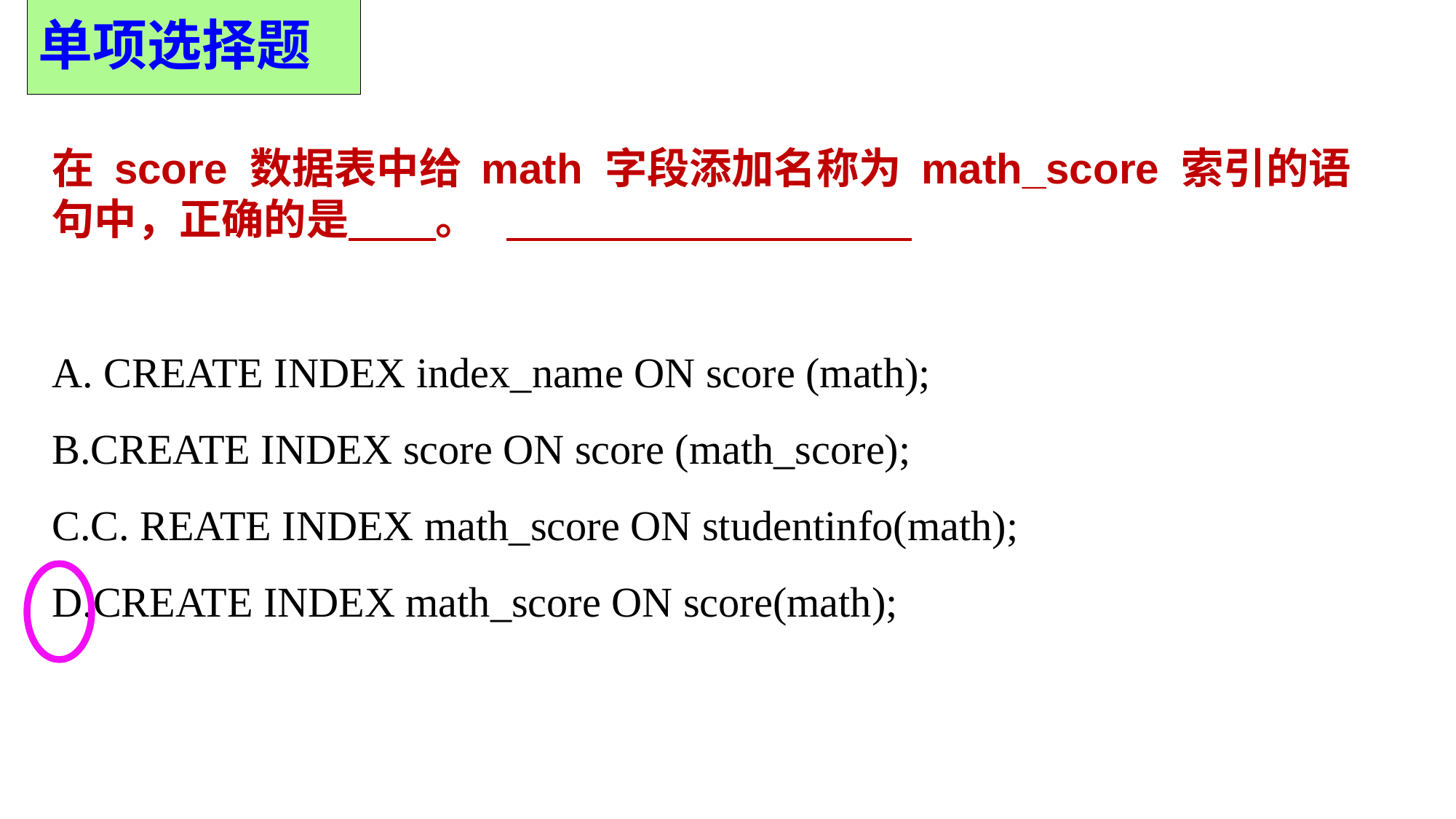

单项选择题
在 score 数据表中给 math 字段添加名称为 math_score 索引的语句中，正确的是         。

A. CREATE INDEX index_name ON score (math);
B.CREATE INDEX score ON score (math_score);
C.C. REATE INDEX math_score ON studentinfo(math);
D.CREATE INDEX math_score ON score(math);